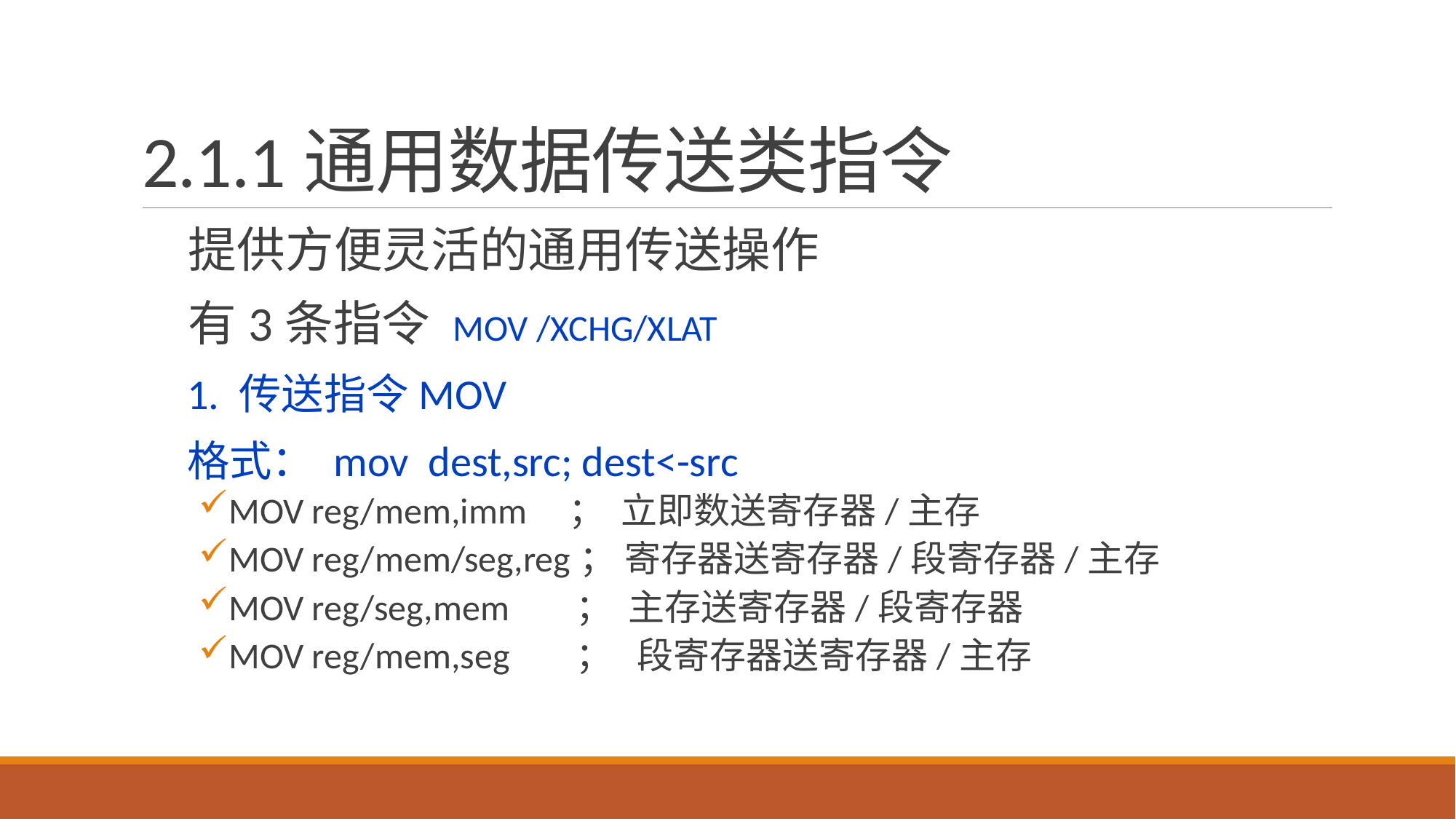

# 2.1.1通用数据传送类指令
提供方便灵活的通用传送操作
有3条指令 MOV /XCHG/XLAT
1. 传送指令MOV
格式： mov  dest,src; dest<-src
MOV reg/mem,imm    ；  立即数送寄存器/主存
MOV reg/mem/seg,reg； 寄存器送寄存器/段寄存器/主存
MOV reg/seg,mem       ；  主存送寄存器/段寄存器
MOV reg/mem,seg       ；   段寄存器送寄存器/主存